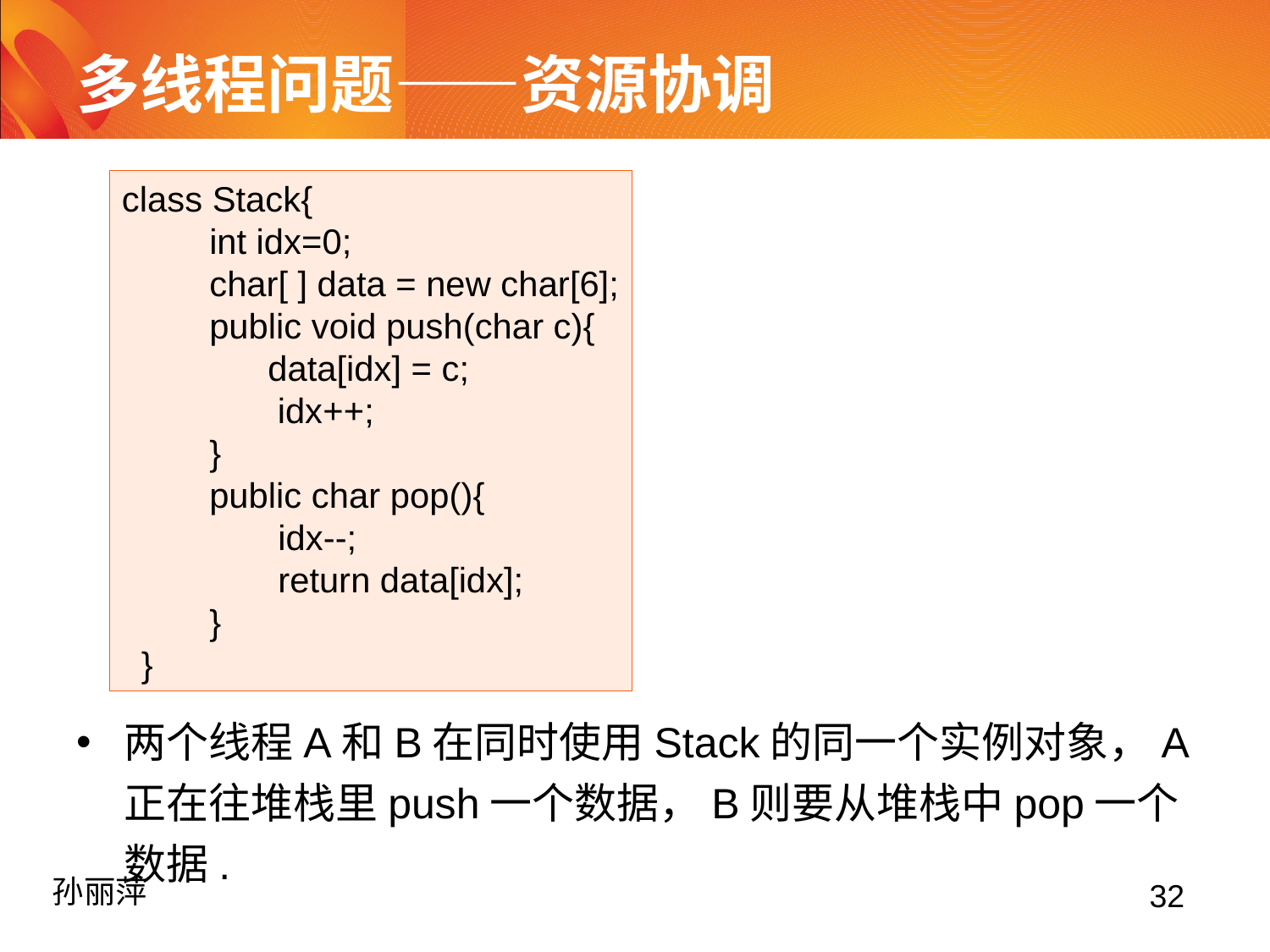

# 多线程问题——资源协调

两个线程A和B在同时使用Stack的同一个实例对象，A正在往堆栈里push一个数据，B则要从堆栈中pop一个数据.

class Stack{
         int idx=0;
         char[ ] data = new char[6];
         public void push(char c){
               data[idx] = c;
                idx++;
         }
         public char pop(){
          	   idx--;
         	   return data[idx];
         }
  }